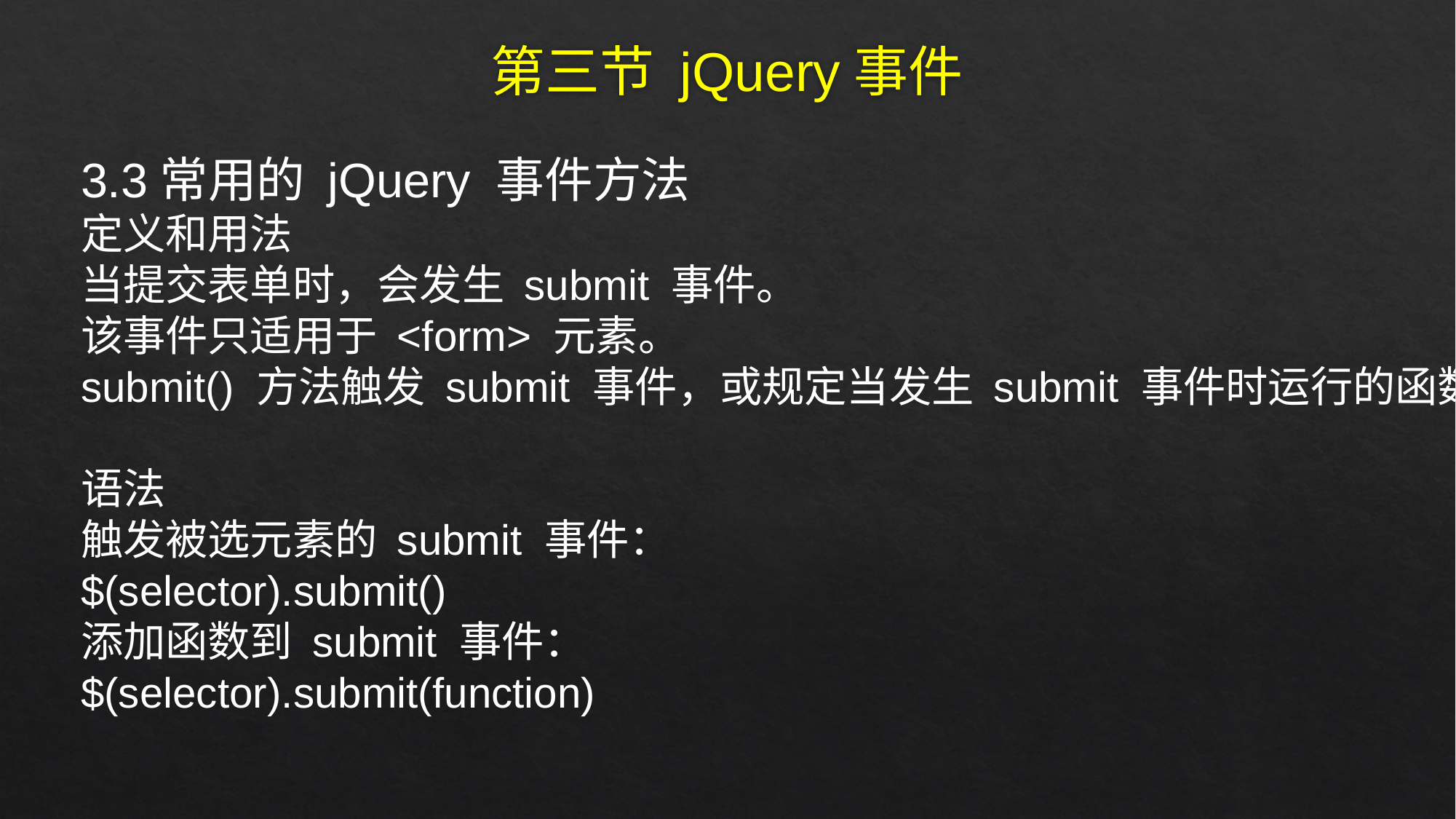

# 第三节 jQuery事件
3.3常用的 jQuery 事件方法
定义和用法
当提交表单时，会发生 submit 事件。
该事件只适用于 <form> 元素。
submit() 方法触发 submit 事件，或规定当发生 submit 事件时运行的函数。

语法
触发被选元素的 submit 事件：
$(selector).submit()
添加函数到 submit 事件：
$(selector).submit(function)